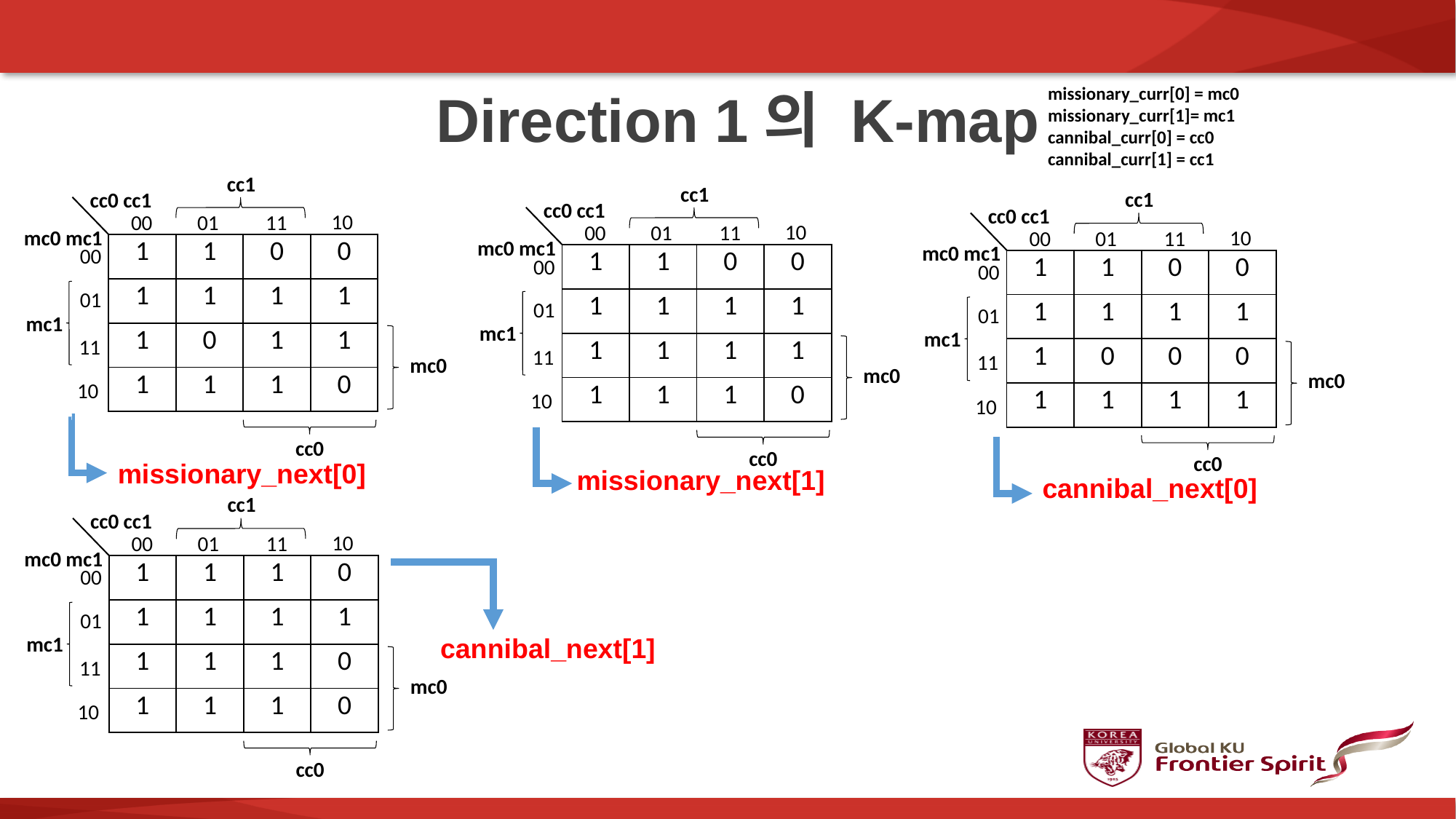

Direction 1의 K-map
missionary_curr[0] = mc0
missionary_curr[1]= mc1
cannibal_curr[0] = cc0
cannibal_curr[1] = cc1

cc1
cc1
cc1
cc0 cc1
cc0 cc1
cc0 cc1
10
11
00
01
10
11
00
01
mc0 mc1
10
11
00
01
mc0 mc1
| 1 | 1 | 0 | 0 |
| --- | --- | --- | --- |
| 1 | 1 | 1 | 1 |
| 1 | 0 | 1 | 1 |
| 1 | 1 | 1 | 0 |
mc0 mc1
00
| 1 | 1 | 0 | 0 |
| --- | --- | --- | --- |
| 1 | 1 | 1 | 1 |
| 1 | 1 | 1 | 1 |
| 1 | 1 | 1 | 0 |
00
| 1 | 1 | 0 | 0 |
| --- | --- | --- | --- |
| 1 | 1 | 1 | 1 |
| 1 | 0 | 0 | 0 |
| 1 | 1 | 1 | 1 |
00

01

01

01
mc1
mc1
mc1

11

11

11
mc0
mc0

mc0

10

10
10
cc0
cc0
cc0
missionary_next[0]
missionary_next[1]

cannibal_next[0]
cc1
cc0 cc1
10
11
00
01
mc0 mc1
| 1 | 1 | 1 | 0 |
| --- | --- | --- | --- |
| 1 | 1 | 1 | 1 |
| 1 | 1 | 1 | 0 |
| 1 | 1 | 1 | 0 |
00

01
mc1
cannibal_next[1]

11
mc0

10
cc0